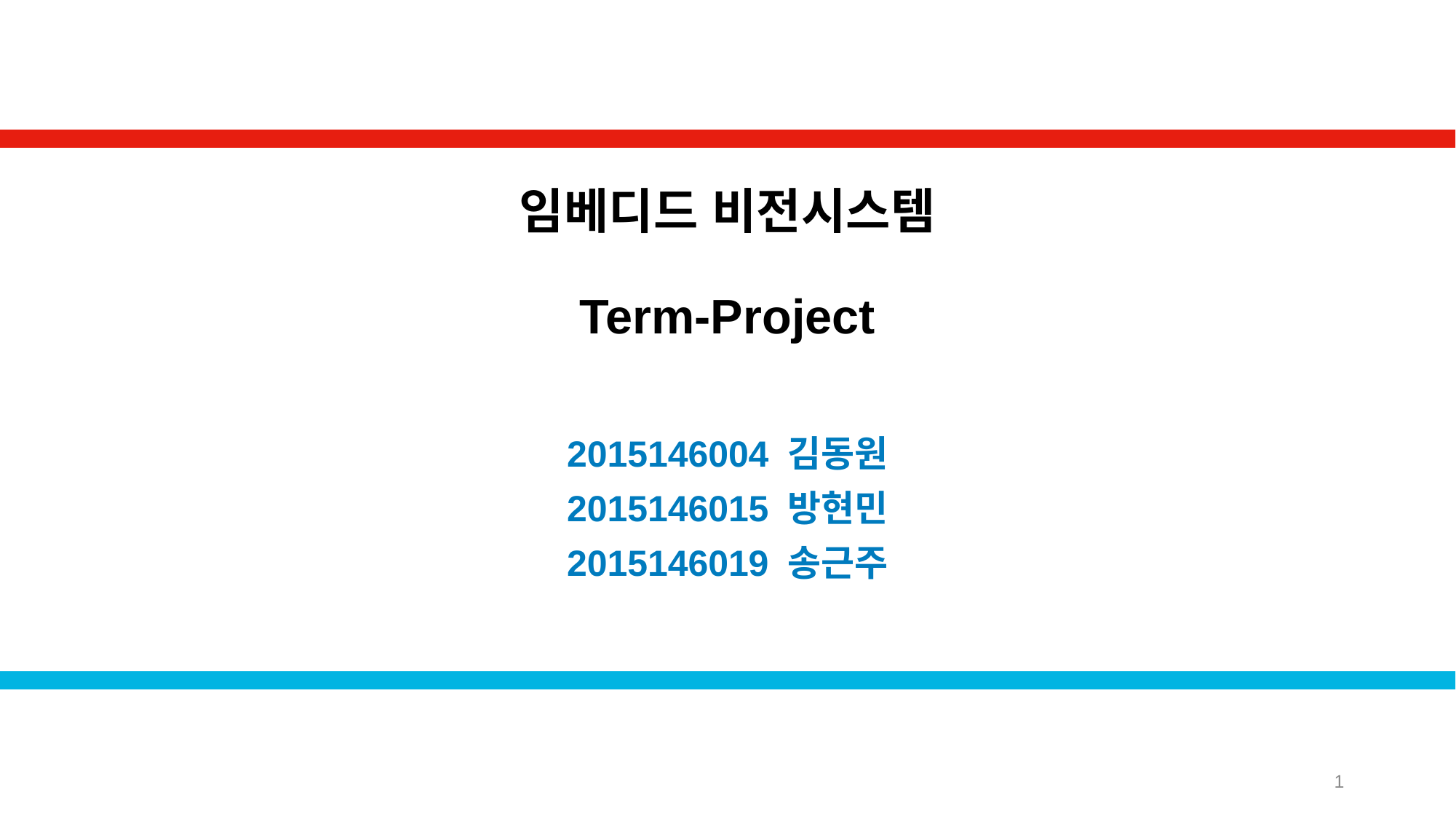

# 임베디드 비전시스템 Term-Project
2015146004 김동원
2015146015 방현민
2015146019 송근주

1